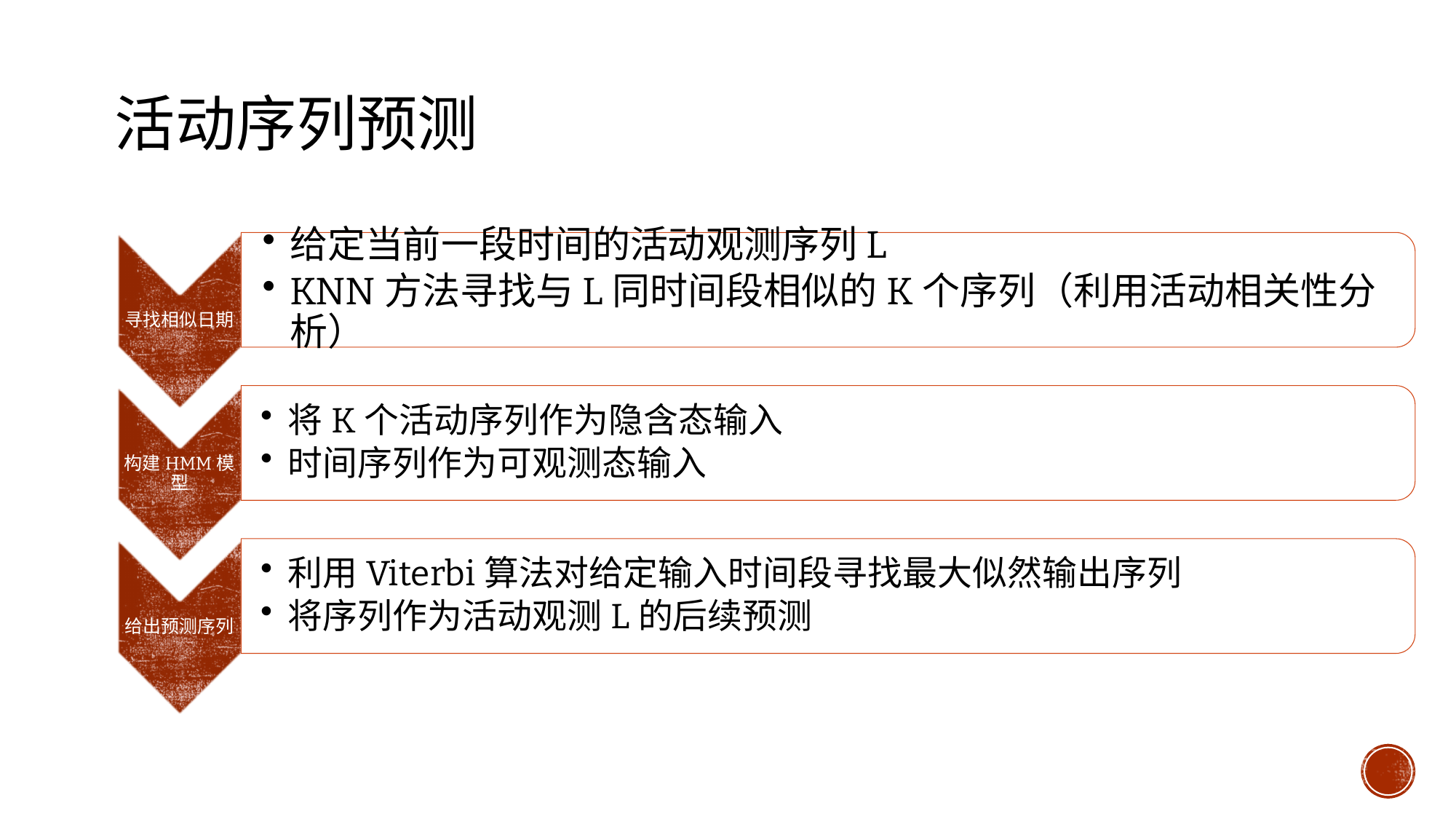

# 活动序列预测
寻找相似日期
给定当前一段时间的活动观测序列L
KNN方法寻找与L同时间段相似的K个序列（利用活动相关性分析）
构建HMM模型
将K个活动序列作为隐含态输入
时间序列作为可观测态输入
给出预测序列
利用Viterbi算法对给定输入时间段寻找最大似然输出序列
将序列作为活动观测L的后续预测